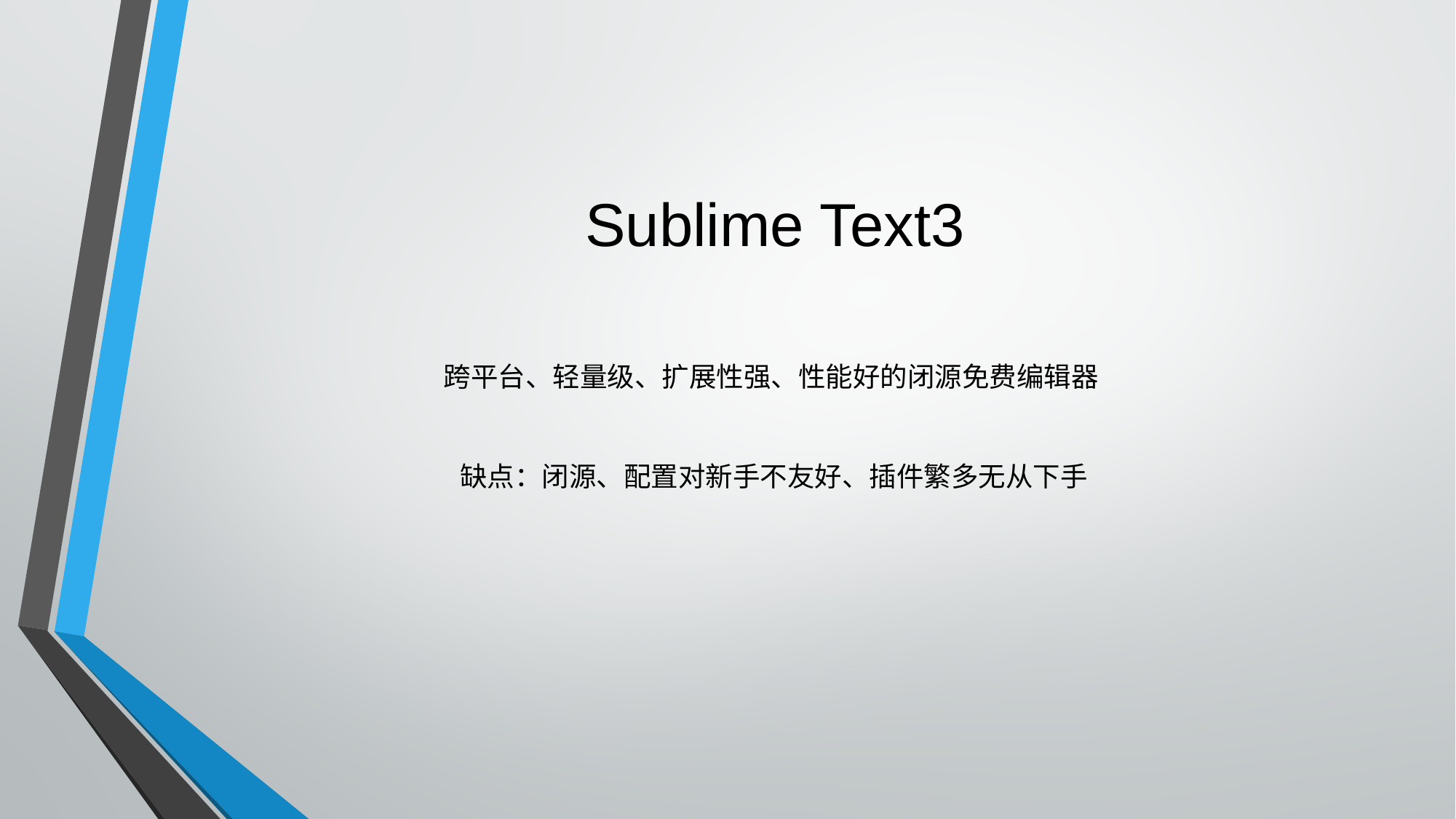

# Sublime Text3
跨平台、轻量级、扩展性强、性能好的闭源免费编辑器
缺点：闭源、配置对新手不友好、插件繁多无从下手